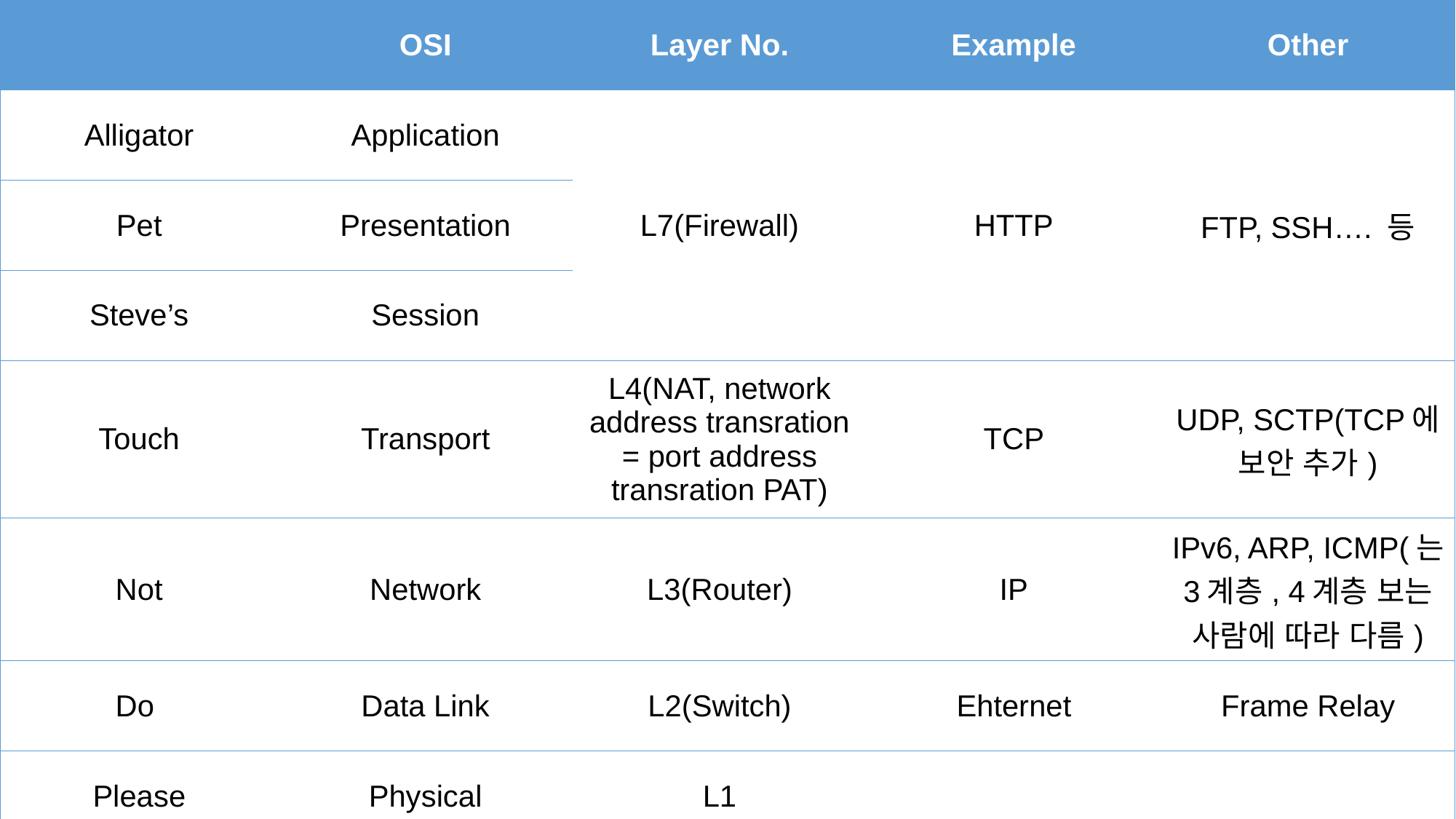

|  | OSI | Layer No. | Example | Other |
| --- | --- | --- | --- | --- |
| Alligator | Application | L7(Firewall) | HTTP | FTP, SSH…. 등 |
| Pet | Presentation |  |  |  |
| Steve’s | Session | L5 |  |  |
| Touch | Transport | L4(NAT, network address transration = port address transration PAT) | TCP | UDP, SCTP(TCP에 보안 추가) |
| Not | Network | L3(Router) | IP | IPv6, ARP, ICMP(는 3계층, 4계층 보는 사람에 따라 다름) |
| Do | Data Link | L2(Switch) | Ehternet | Frame Relay |
| Please | Physical | L1 |  |  |